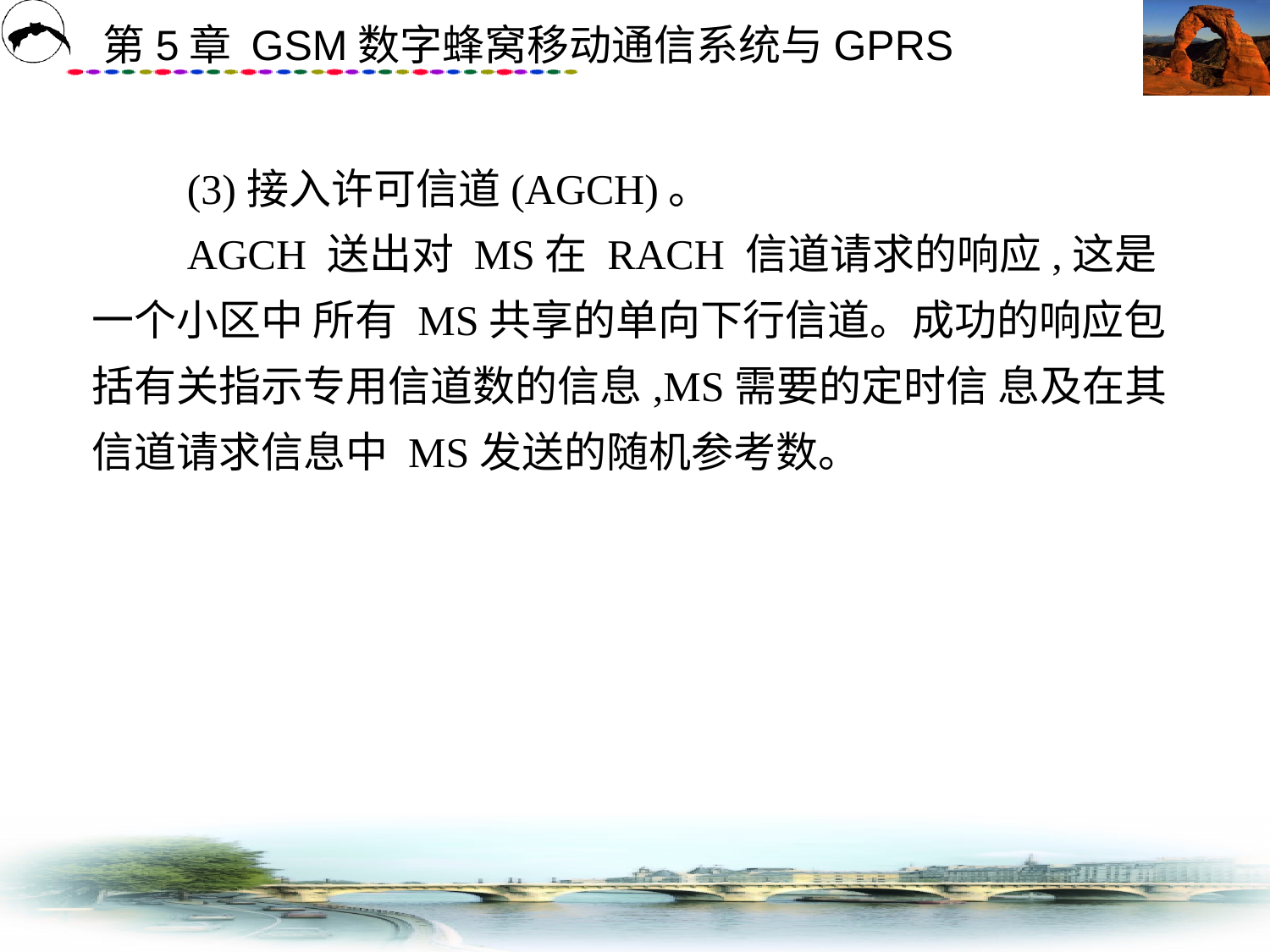

# (3)接入许可信道(AGCH)。 　　AGCH 送出对 MS在 RACH 信道请求的响应,这是一个小区中 所有 MS共享的单向下行信道。成功的响应包括有关指示专用信道数的信息,MS需要的定时信 息及在其信道请求信息中 MS发送的随机参考数。